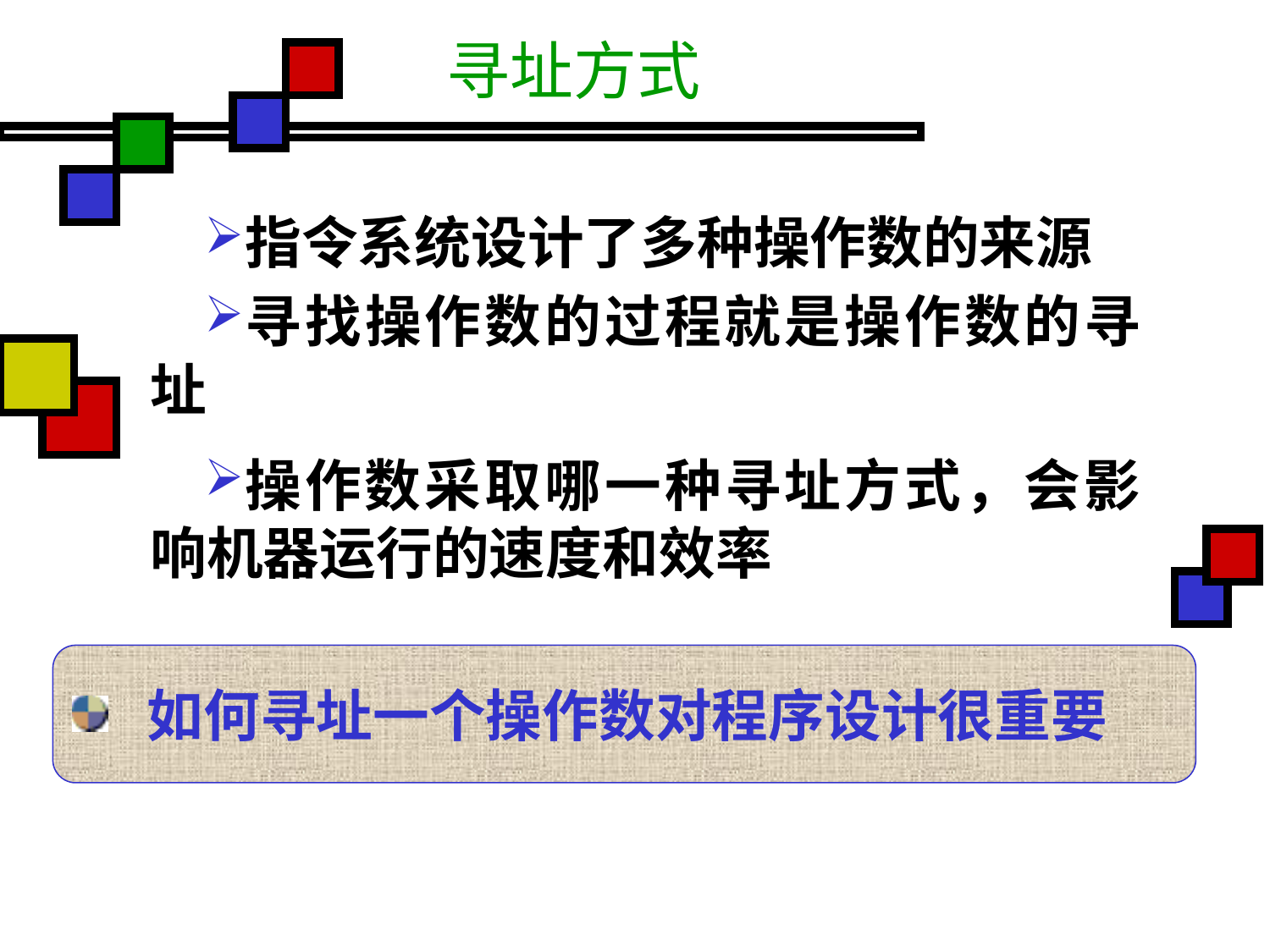

# 寻址方式
指令系统设计了多种操作数的来源
寻找操作数的过程就是操作数的寻址
操作数采取哪一种寻址方式，会影响机器运行的速度和效率
  如何寻址一个操作数对程序设计很重要